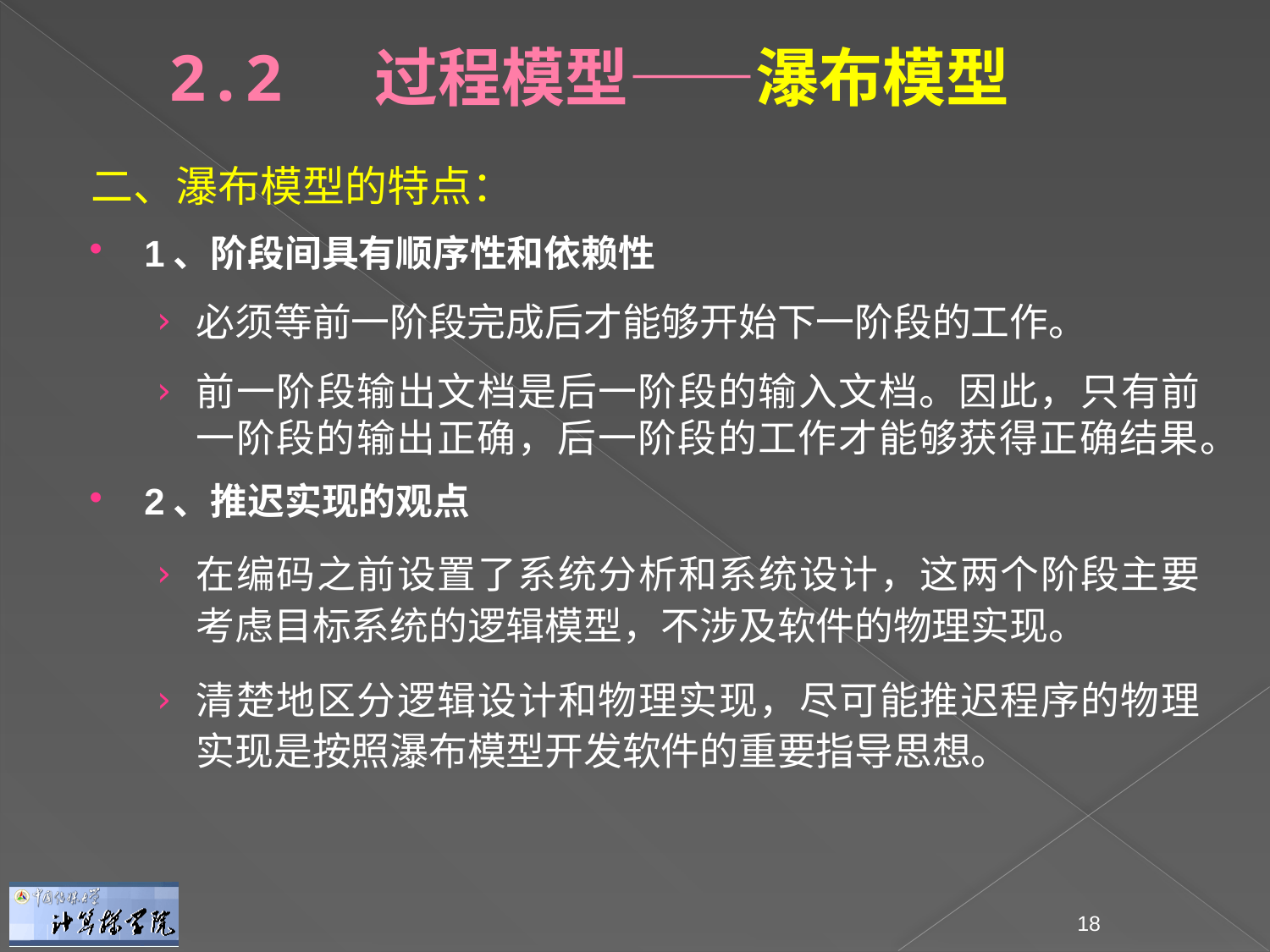

2.2  过程模型——瀑布模型
二、瀑布模型的特点：
1、阶段间具有顺序性和依赖性
必须等前一阶段完成后才能够开始下一阶段的工作。
前一阶段输出文档是后一阶段的输入文档。因此，只有前一阶段的输出正确，后一阶段的工作才能够获得正确结果。
2、推迟实现的观点
在编码之前设置了系统分析和系统设计，这两个阶段主要考虑目标系统的逻辑模型，不涉及软件的物理实现。
清楚地区分逻辑设计和物理实现，尽可能推迟程序的物理实现是按照瀑布模型开发软件的重要指导思想。
18